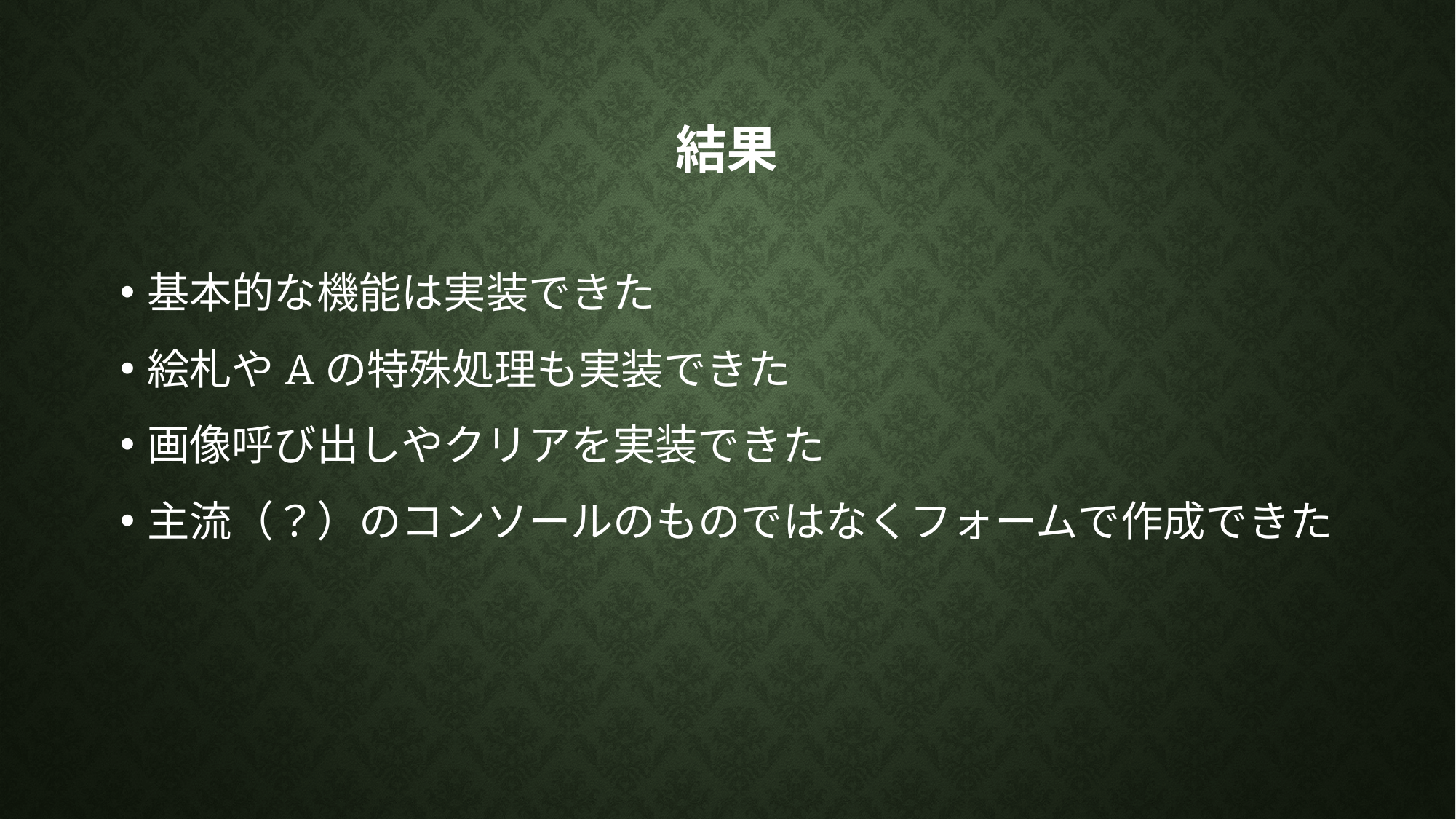

# 結果
基本的な機能は実装できた
絵札やAの特殊処理も実装できた
画像呼び出しやクリアを実装できた
主流（？）のコンソールのものではなくフォームで作成できた